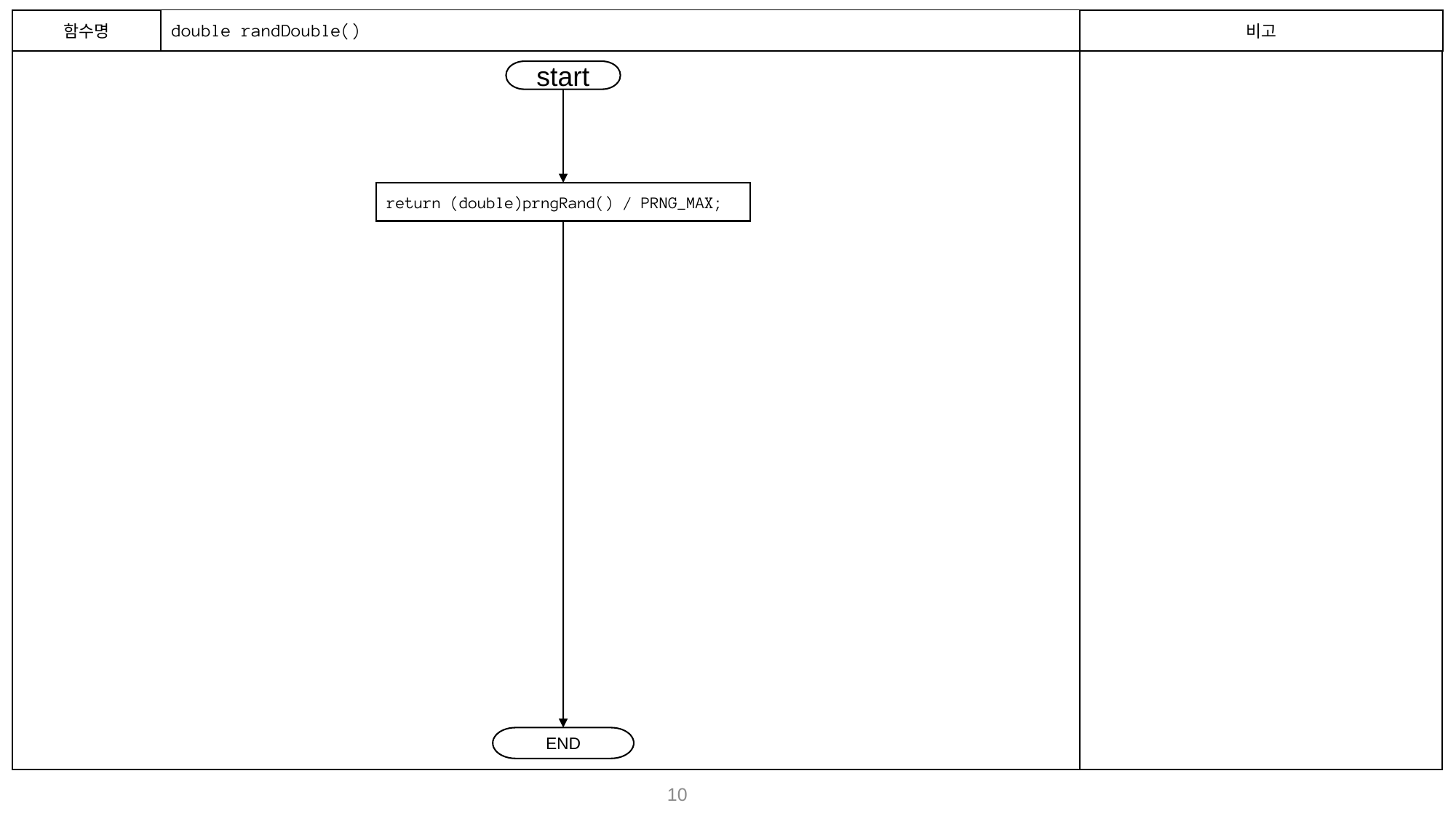

함수명
# double randDouble()
비고

start
return (double)prngRand() / PRNG_MAX;
END
10